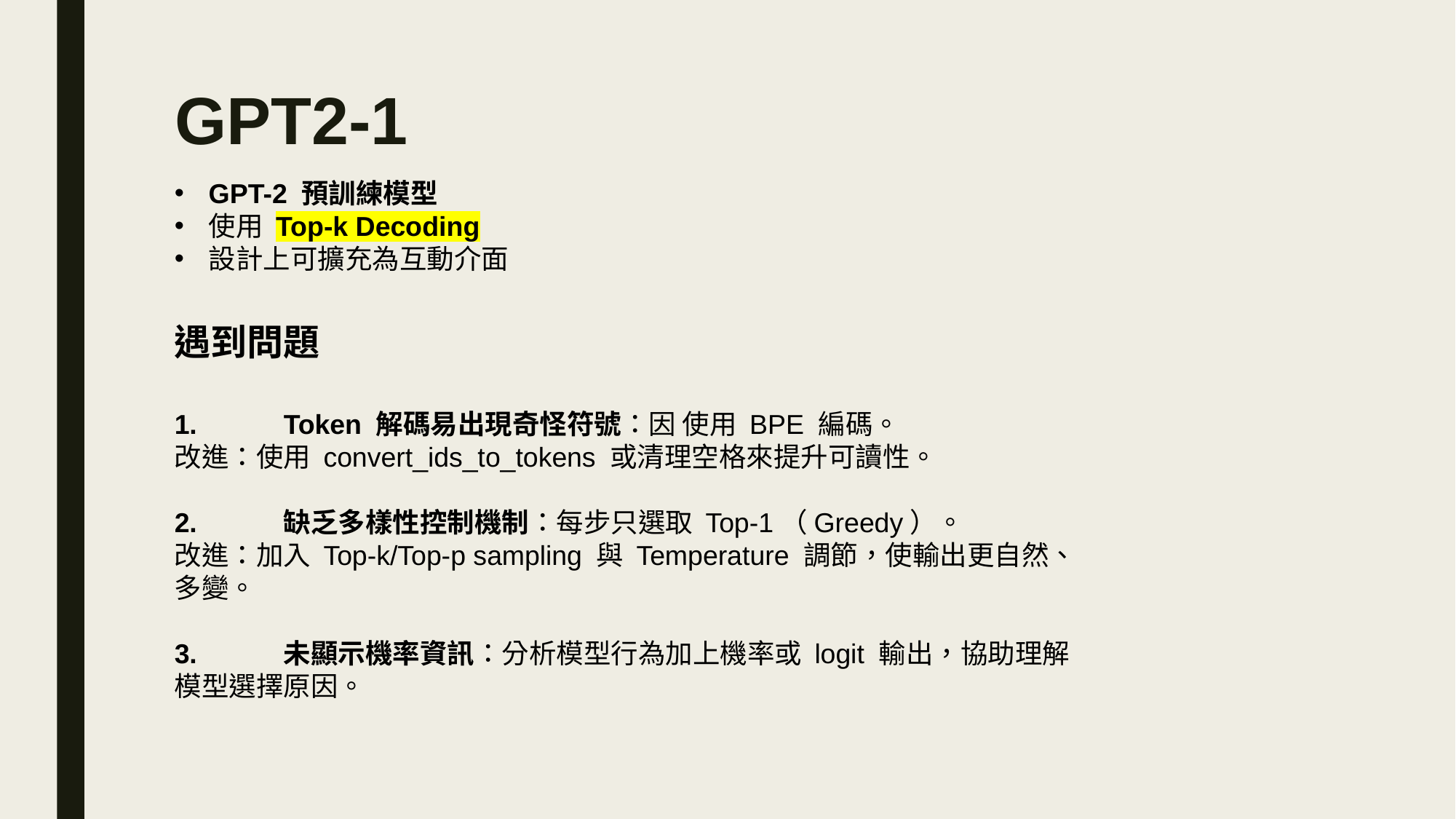

# GPT2-1

GPT-2 預訓練模型
使用 Top-k Decoding
設計上可擴充為互動介面
遇到問題

1.	Token 解碼易出現奇怪符號：因 使用 BPE 編碼。
改進：使用 convert_ids_to_tokens 或清理空格來提升可讀性。

2.	缺乏多樣性控制機制：每步只選取 Top-1（Greedy）。
改進：加入 Top-k/Top-p sampling 與 Temperature 調節，使輸出更自然、多變。

3.	未顯示機率資訊：分析模型行為加上機率或 logit 輸出，協助理解模型選擇原因。
|  |
| --- |